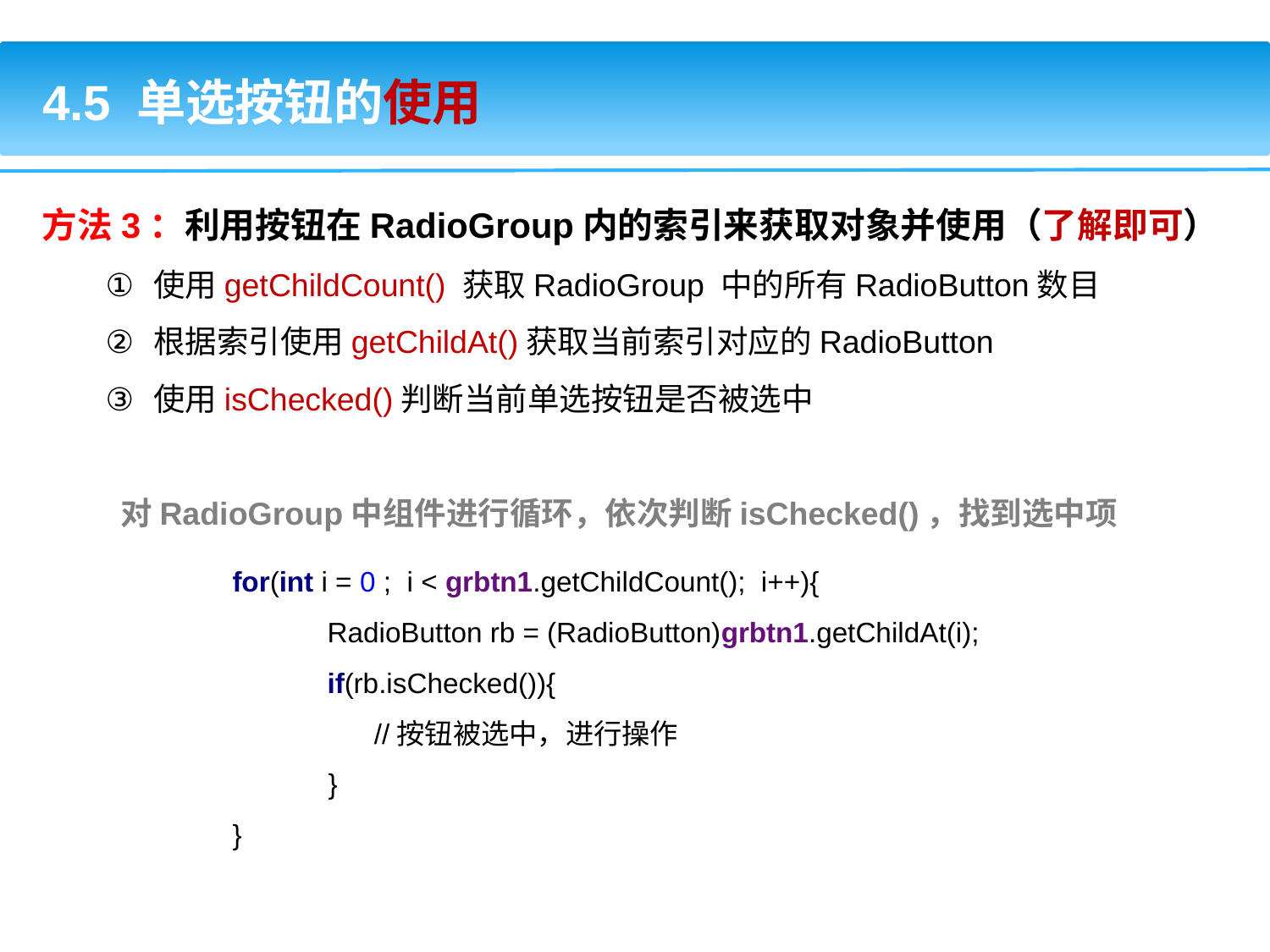

4.5 单选按钮的使用
方法3：利用按钮在RadioGroup内的索引来获取对象并使用（了解即可）
使用getChildCount() 获取RadioGroup 中的所有RadioButton数目
根据索引使用getChildAt()获取当前索引对应的RadioButton
使用isChecked()判断当前单选按钮是否被选中

 对RadioGroup中组件进行循环，依次判断isChecked()，找到选中项

for(int i = 0 ;  i < grbtn1.getChildCount();  i++){
    RadioButton rb = (RadioButton)grbtn1.getChildAt(i);
    if(rb.isChecked()){
          //按钮被选中，进行操作
    }
}